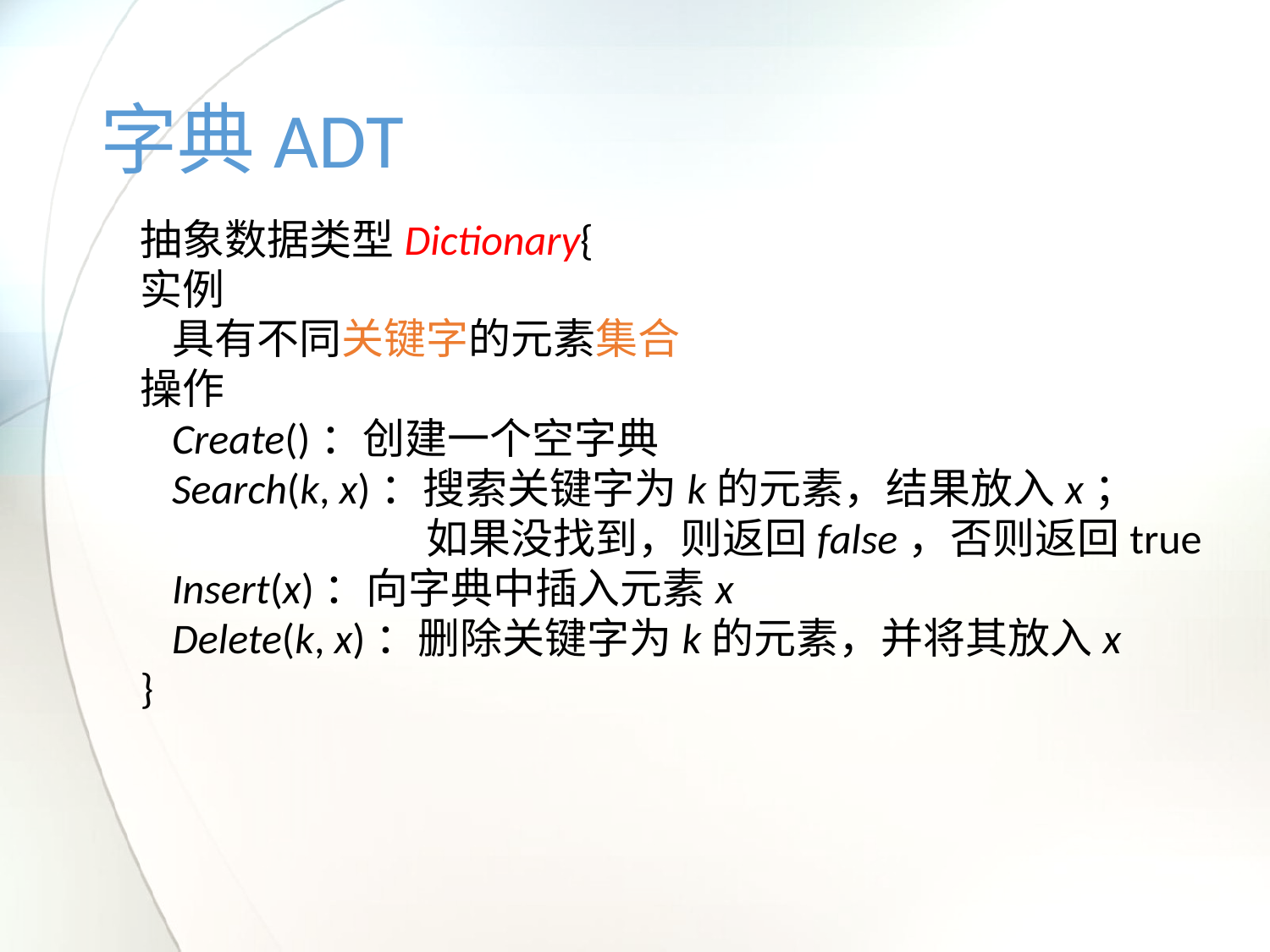

# 字典ADT
抽象数据类型Dictionary{
实例
	具有不同关键字的元素集合
操作
	Create()：创建一个空字典
	Search(k, x)：搜索关键字为k的元素，结果放入x；
			如果没找到，则返回false，否则返回true
	Insert(x)：向字典中插入元素x
	Delete(k, x)：删除关键字为k的元素，并将其放入x
}